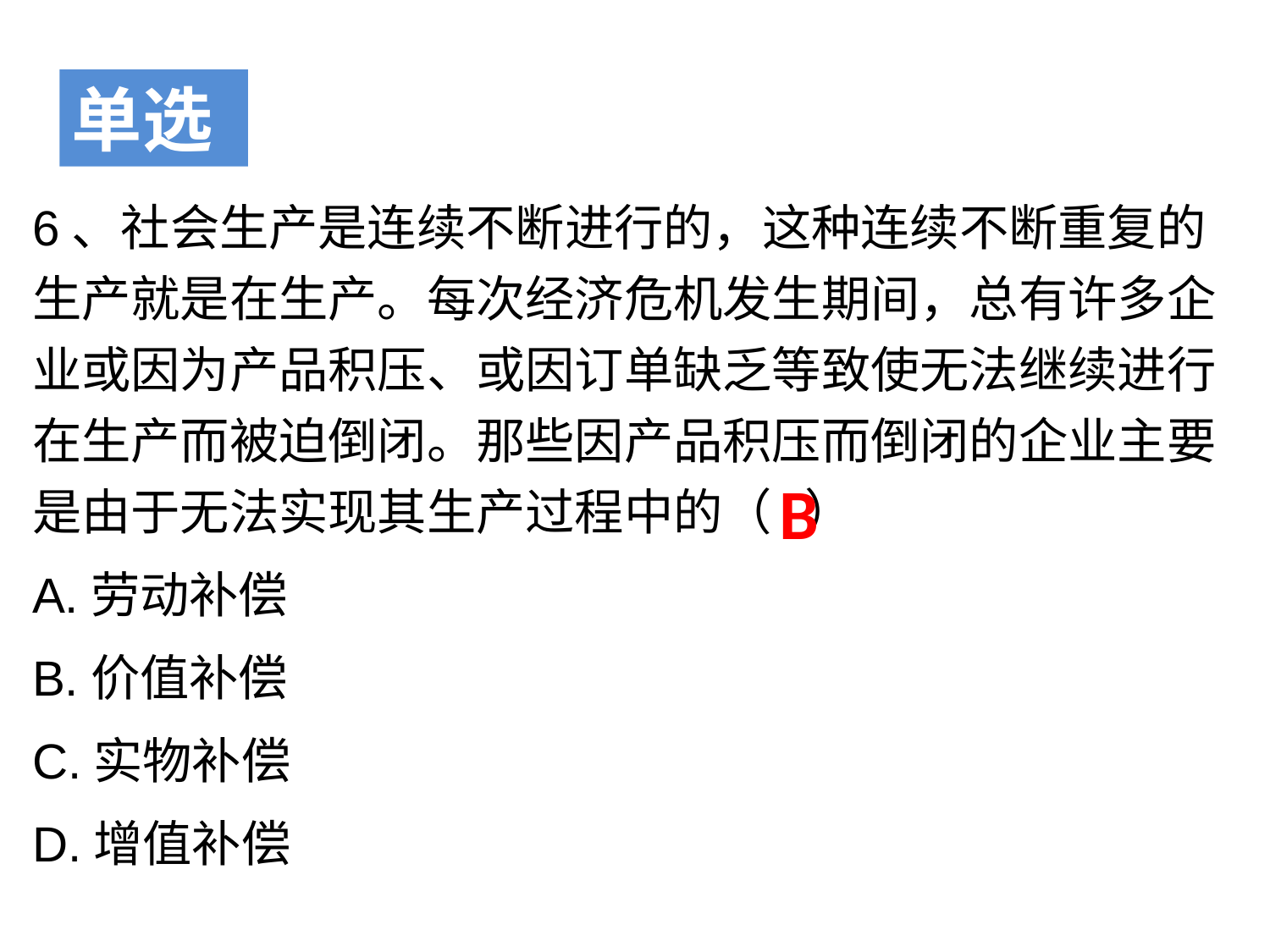

单选
6、社会生产是连续不断进行的，这种连续不断重复的生产就是在生产。每次经济危机发生期间，总有许多企业或因为产品积压、或因订单缺乏等致使无法继续进行在生产而被迫倒闭。那些因产品积压而倒闭的企业主要是由于无法实现其生产过程中的（   ）
A.劳动补偿
B.价值补偿
C.实物补偿
D.增值补偿
B